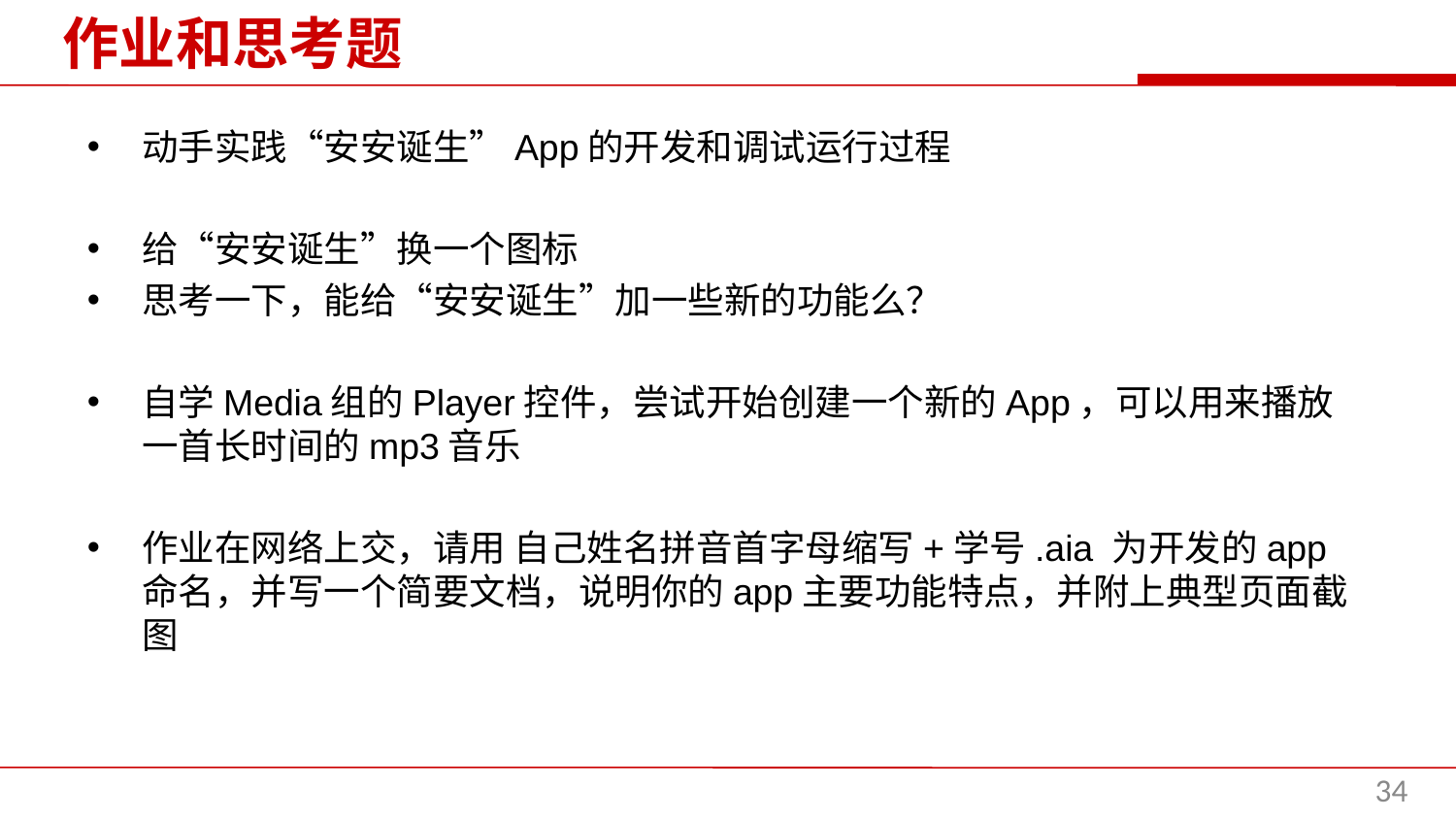

作业和思考题
动手实践“安安诞生”App的开发和调试运行过程

给“安安诞生”换一个图标
思考一下，能给“安安诞生”加一些新的功能么？

自学Media组的Player控件，尝试开始创建一个新的App，可以用来播放一首长时间的mp3音乐

作业在网络上交，请用 自己姓名拼音首字母缩写+学号.aia 为开发的app命名，并写一个简要文档，说明你的app主要功能特点，并附上典型页面截图

34